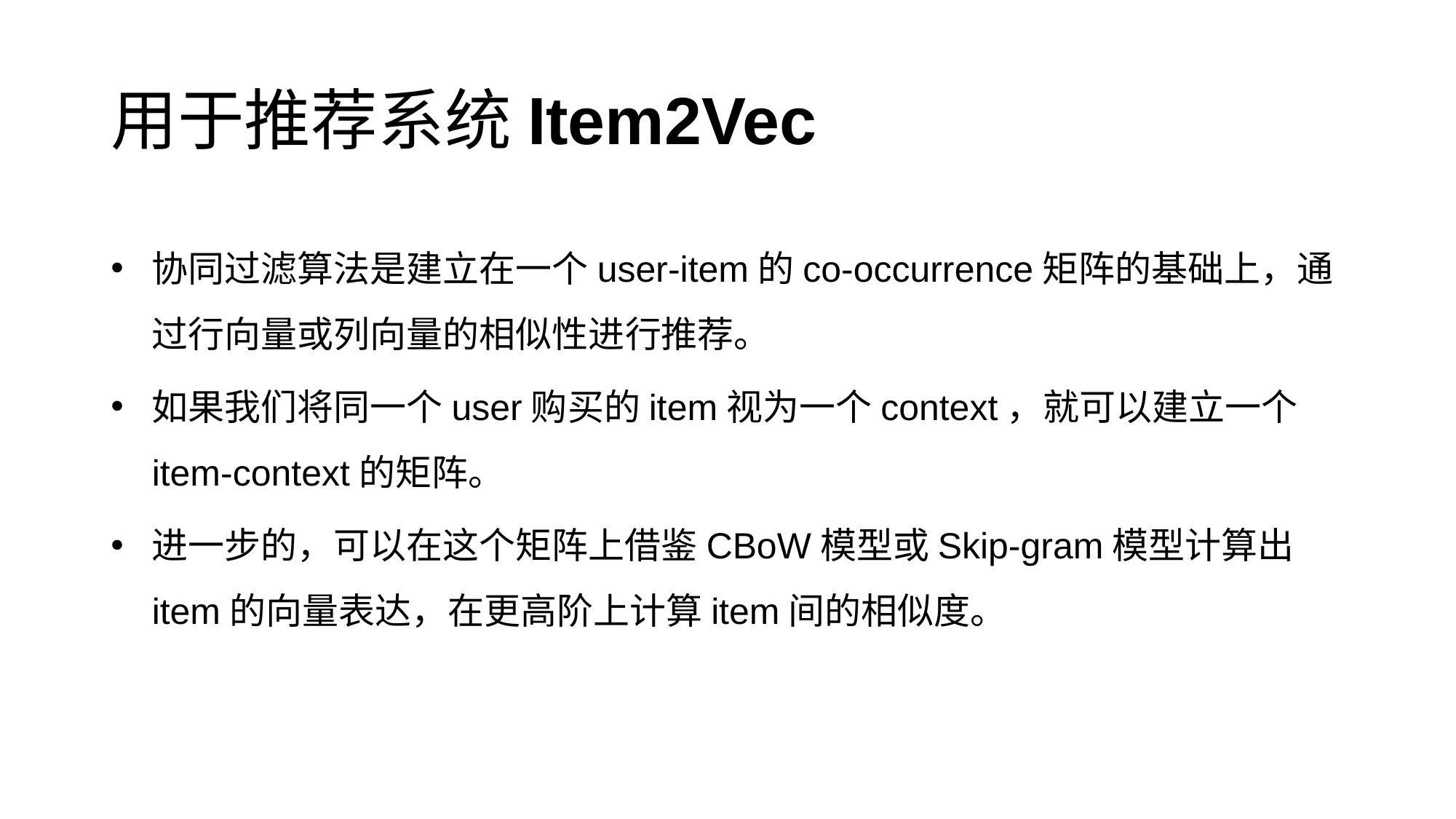

# 用于推荐系统Item2Vec
协同过滤算法是建立在一个user-item的co-occurrence矩阵的基础上，通过行向量或列向量的相似性进行推荐。
如果我们将同一个user购买的item视为一个context，就可以建立一个item-context的矩阵。
进一步的，可以在这个矩阵上借鉴CBoW模型或Skip-gram模型计算出item的向量表达，在更高阶上计算item间的相似度。